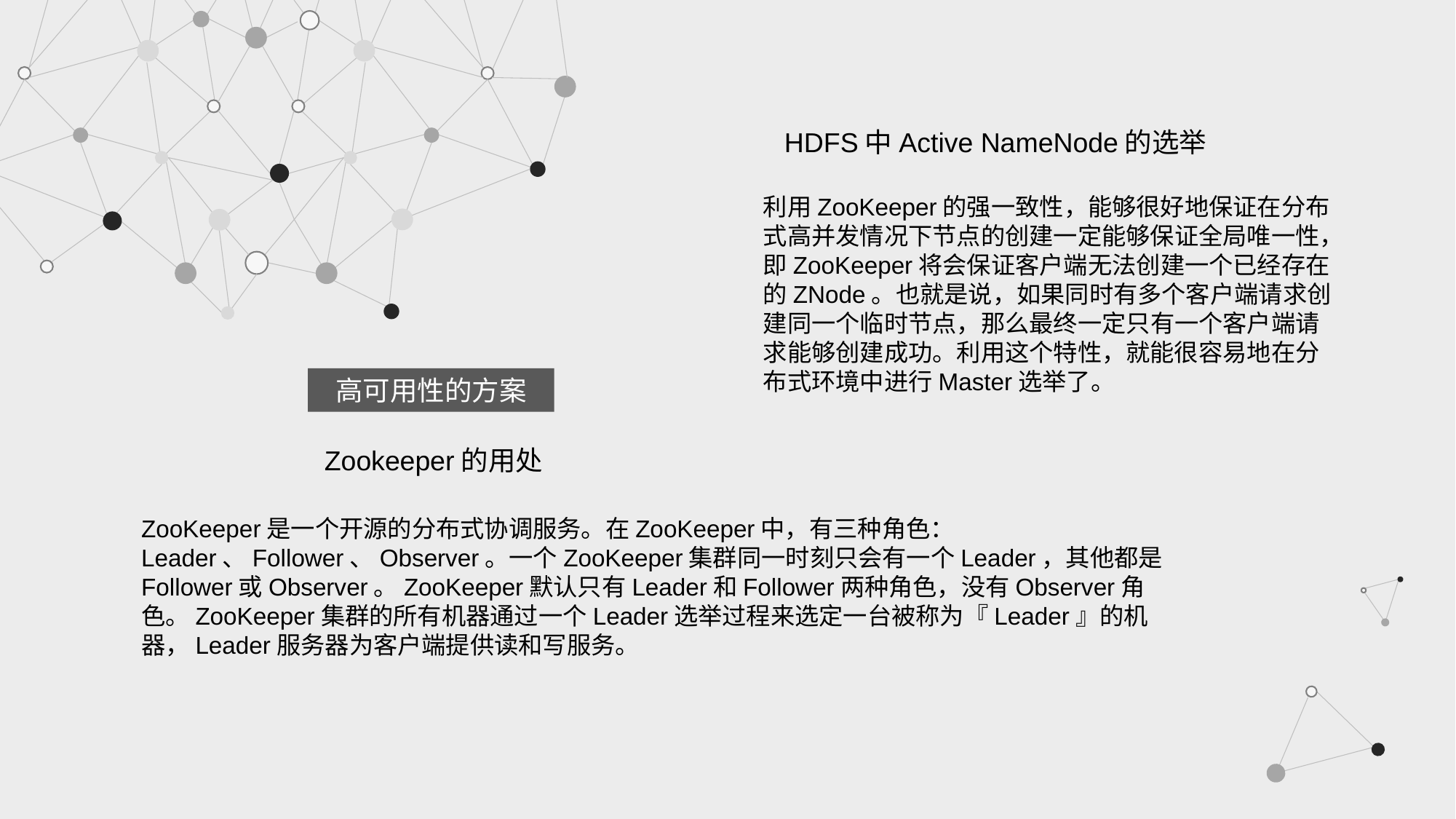

HDFS中Active NameNode的选举

利用ZooKeeper的强一致性，能够很好地保证在分布式高并发情况下节点的创建一定能够保证全局唯一性，即ZooKeeper将会保证客户端无法创建一个已经存在的ZNode。也就是说，如果同时有多个客户端请求创建同一个临时节点，那么最终一定只有一个客户端请求能够创建成功。利用这个特性，就能很容易地在分布式环境中进行Master选举了。

高可用性的方案
Zookeeper的用处
ZooKeeper是一个开源的分布式协调服务。在ZooKeeper中，有三种角色：Leader、Follower、Observer。一个ZooKeeper集群同一时刻只会有一个Leader，其他都是Follower或Observer。ZooKeeper默认只有Leader和Follower两种角色，没有Observer角色。ZooKeeper集群的所有机器通过一个Leader选举过程来选定一台被称为『Leader』的机器，Leader服务器为客户端提供读和写服务。